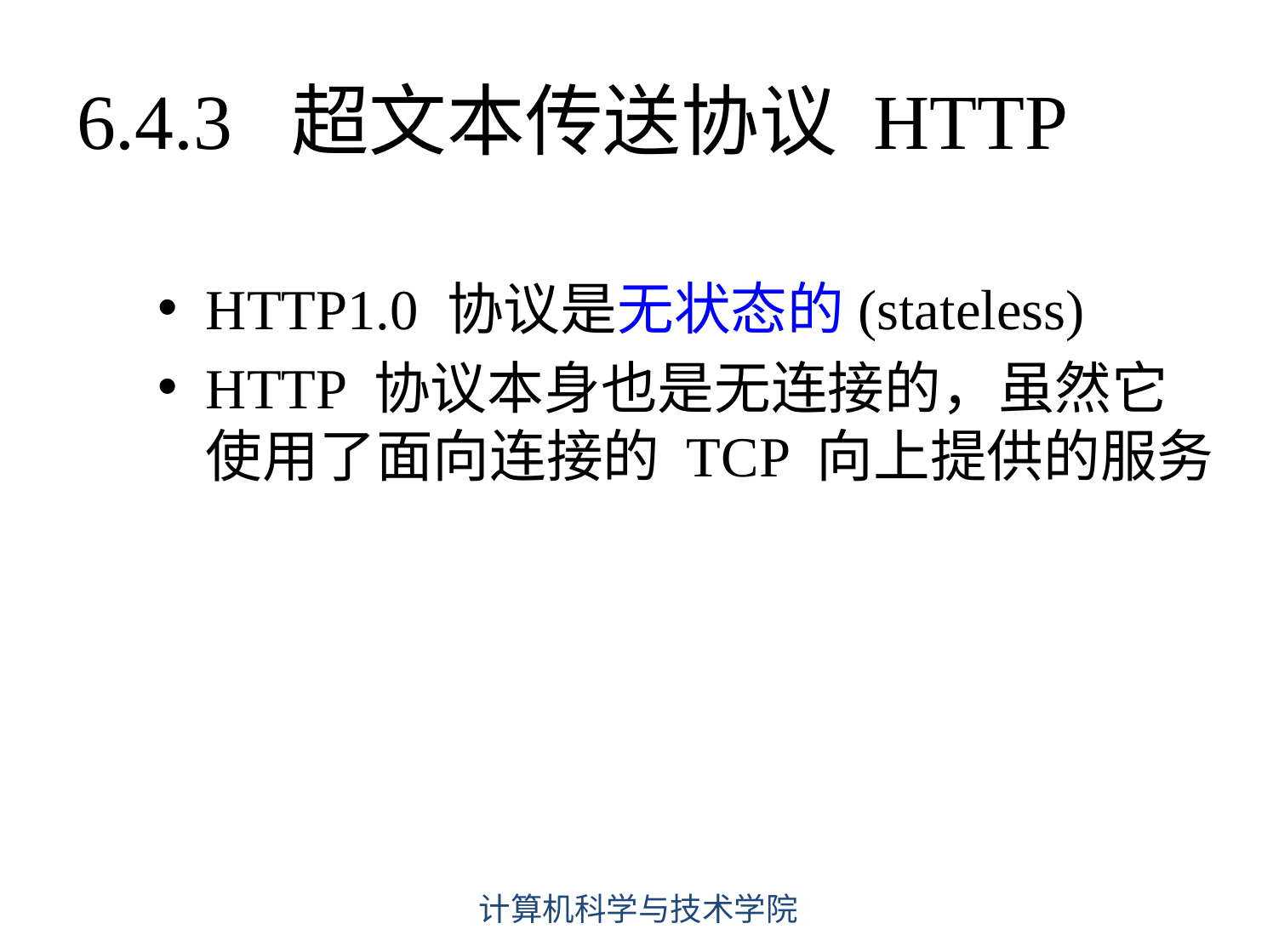

# 6.4.3  超文本传送协议 HTTP
HTTP1.0 协议是无状态的(stateless)
HTTP 协议本身也是无连接的，虽然它使用了面向连接的 TCP 向上提供的服务
计算机科学与技术学院
42